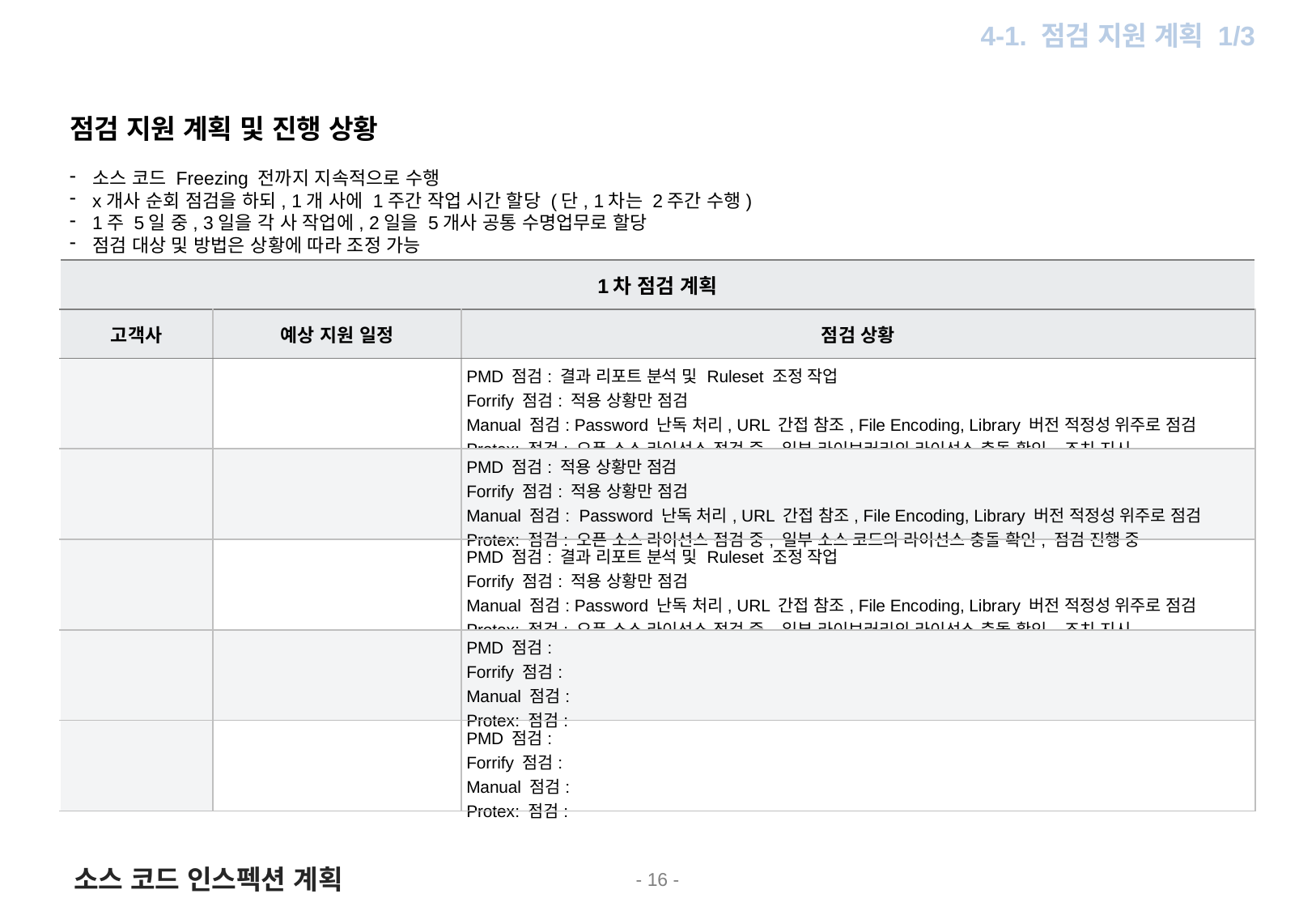

4. Schedule
4-1. 점검 지원 계획 1/3
점검 지원 계획 및 진행 상황

소스 코드 Freezing 전까지 지속적으로 수행
x개사 순회 점검을 하되, 1개 사에 1주간 작업 시간 할당 (단, 1차는 2주간 수행)
1주 5일 중, 3일을 각 사 작업에, 2일을 5개사 공통 수명업무로 할당
점검 대상 및 방법은 상황에 따라 조정 가능

| 1차 점검 계획 |  |  |
| --- | --- | --- |
| 고객사 | 예상 지원 일정 | 점검 상황 |
|  |  | PMD 점검: 결과 리포트 분석 및 Ruleset 조정 작업 Forrify 점검: 적용 상황만 점검 Manual 점검: Password 난독 처리, URL 간접 참조, File Encoding, Library 버전 적정성 위주로 점검 Protex: 점검: 오픈 소스 라이선스 점검 중, 일부 라이브러리의 라이선스 충돌 확인, 조치 지시 |
|  |  | PMD 점검: 적용 상황만 점검 Forrify 점검: 적용 상황만 점검 Manual 점검: Password 난독 처리, URL 간접 참조, File Encoding, Library 버전 적정성 위주로 점검 Protex: 점검: 오픈 소스 라이선스 점검 중, 일부 소스 코드의 라이선스 충돌 확인, 점검 진행 중 |
|  |  | PMD 점검: 결과 리포트 분석 및 Ruleset 조정 작업 Forrify 점검: 적용 상황만 점검 Manual 점검: Password 난독 처리, URL 간접 참조, File Encoding, Library 버전 적정성 위주로 점검 Protex: 점검: 오픈 소스 라이선스 점검 중, 일부 라이브러리의 라이선스 충돌 확인, 조치 지시 |
|  |  | PMD 점검: Forrify 점검: Manual 점검: Protex: 점검: |
|  |  | PMD 점검: Forrify 점검: Manual 점검: Protex: 점검: |